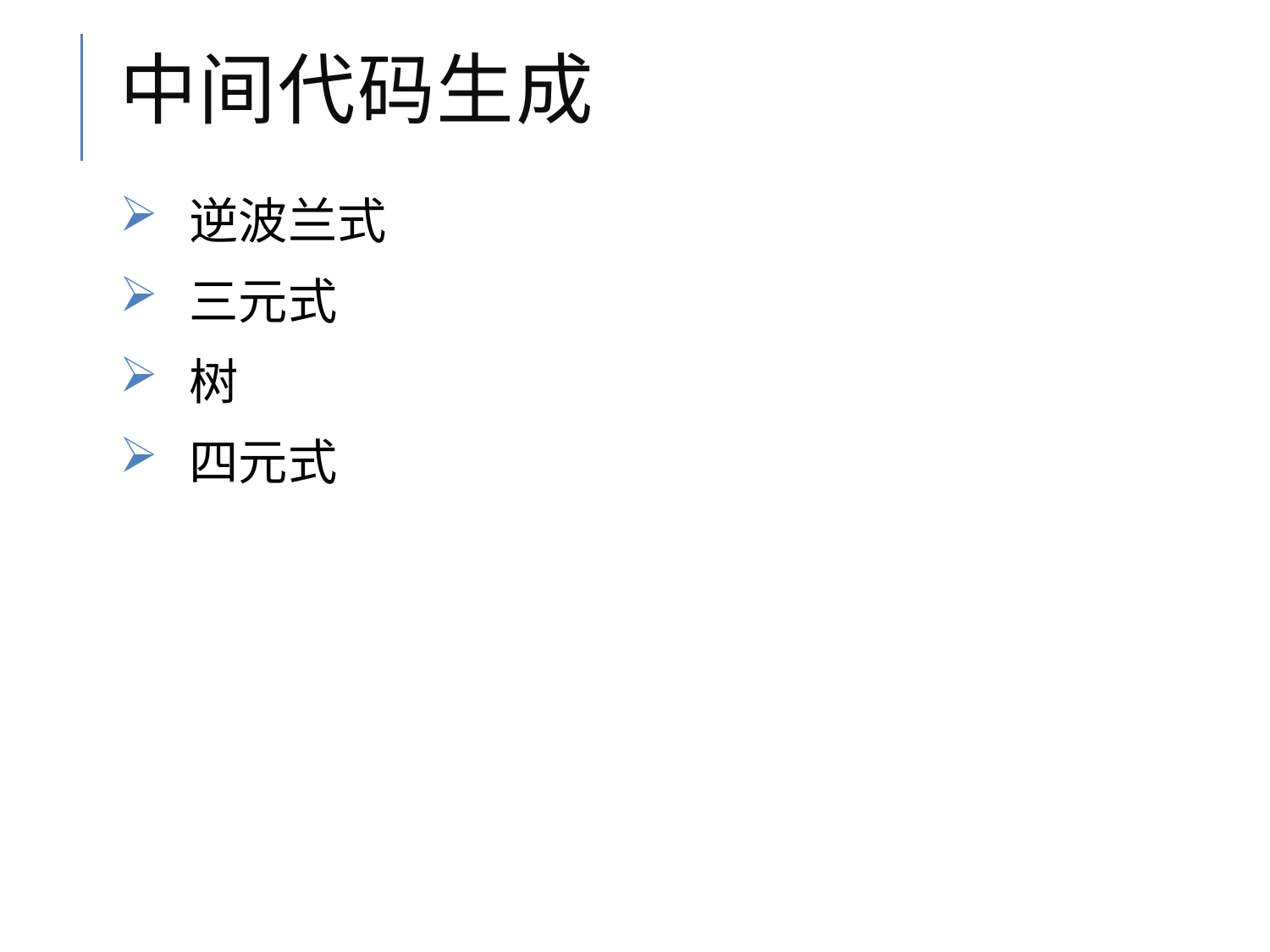

# 中间代码生成
逆波兰式
三元式
树
四元式

38